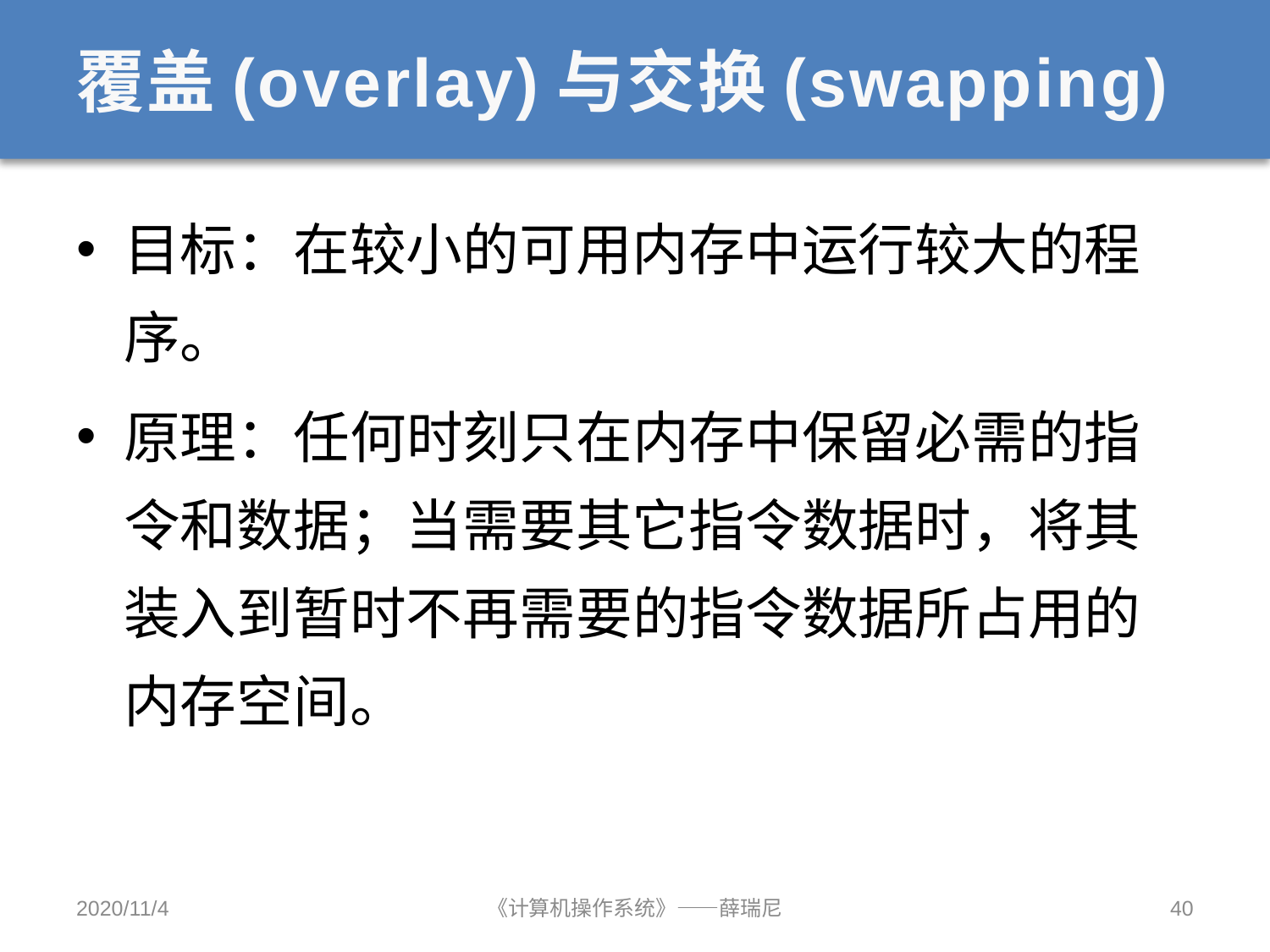

# 覆盖(overlay)与交换(swapping)
目标：在较小的可用内存中运行较大的程序。
原理：任何时刻只在内存中保留必需的指令和数据；当需要其它指令数据时，将其装入到暂时不再需要的指令数据所占用的内存空间。
2020/11/4
《计算机操作系统》——薛瑞尼
40